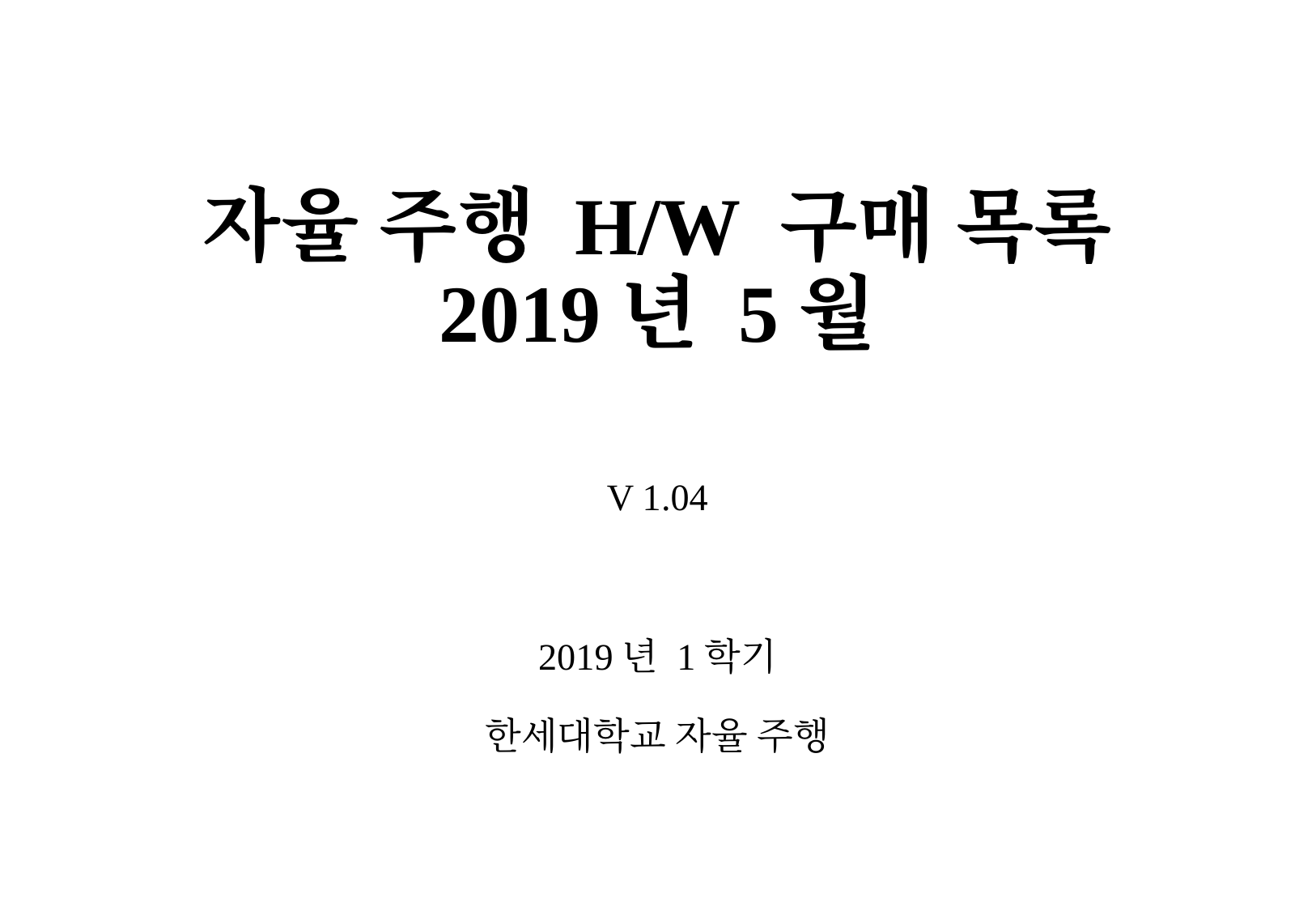

# 자율 주행 H/W 구매 목록 2019년 5월
V 1.04

2019년 1학기
한세대학교 자율 주행